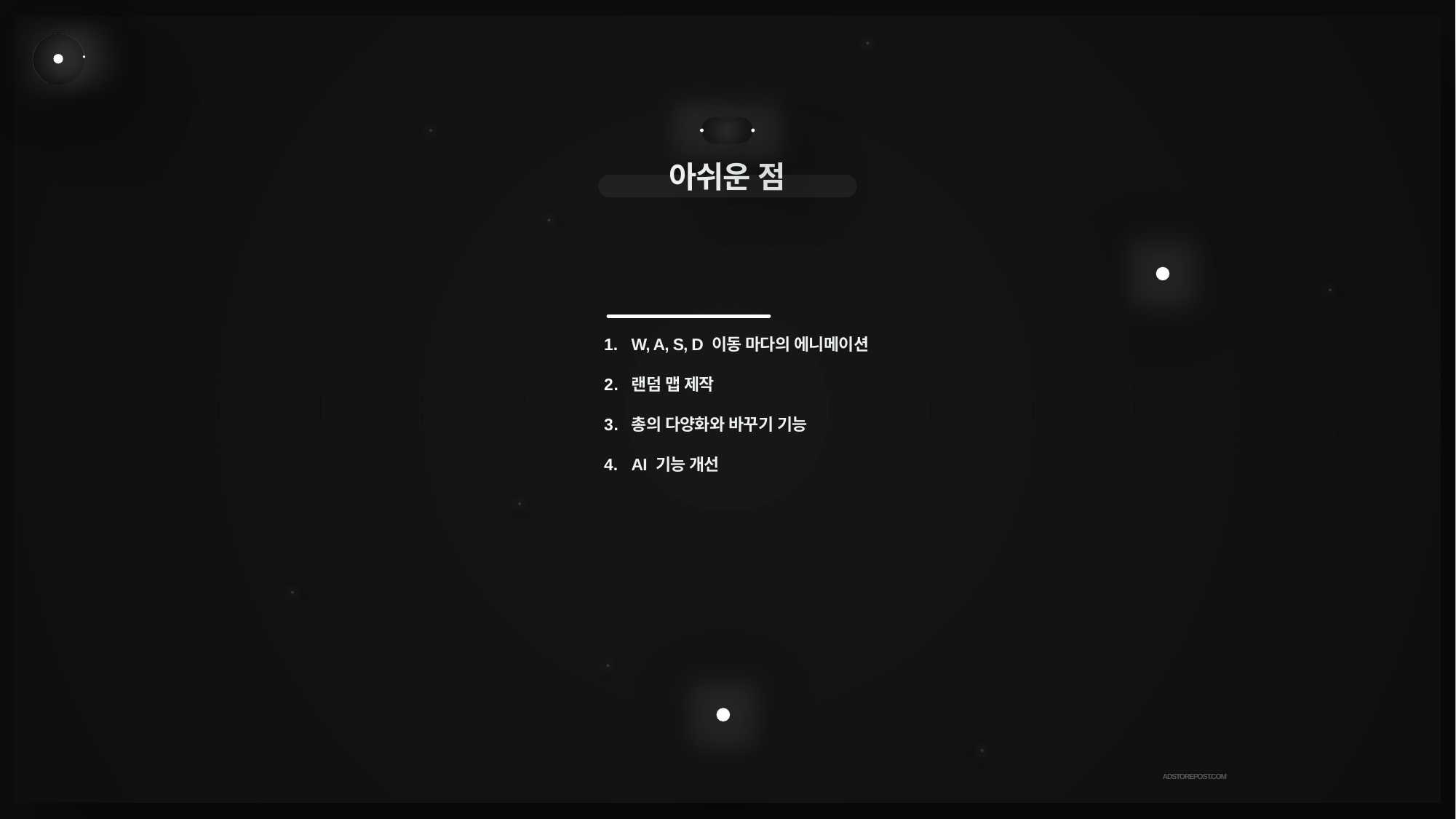

02

아쉬운 점

W, A, S, D 이동 마다의 에니메이션

랜덤 맵 제작

총의 다양화와 바꾸기 기능

AI 기능 개선

ADSTOREPOST.COM